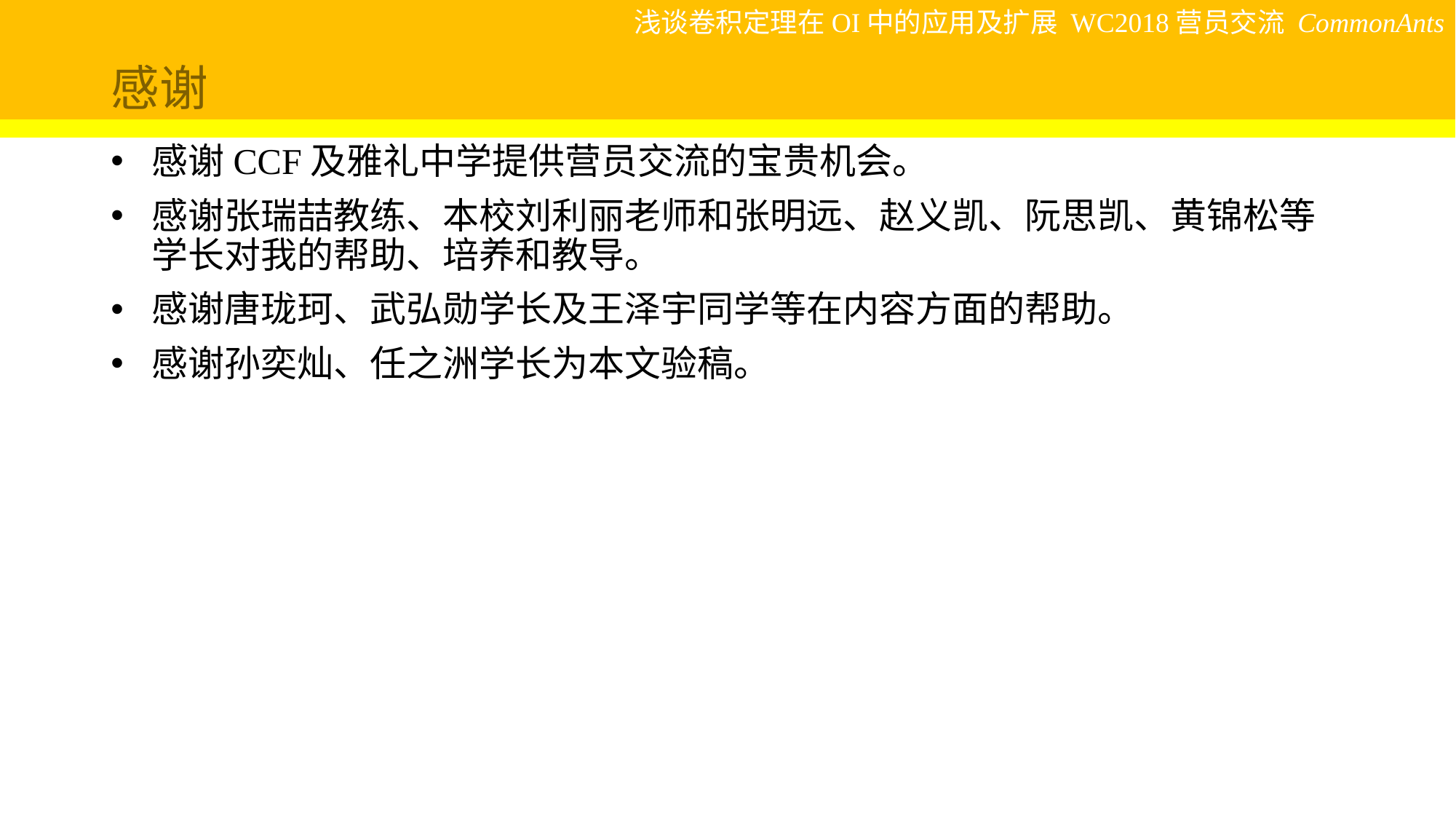

# 感谢
感谢CCF及雅礼中学提供营员交流的宝贵机会。
感谢张瑞喆教练、本校刘利丽老师和张明远、赵义凯、阮思凯、黄锦松等学长对我的帮助、培养和教导。
感谢唐珑珂、武弘勋学长及王泽宇同学等在内容方面的帮助。
感谢孙奕灿、任之洲学长为本文验稿。